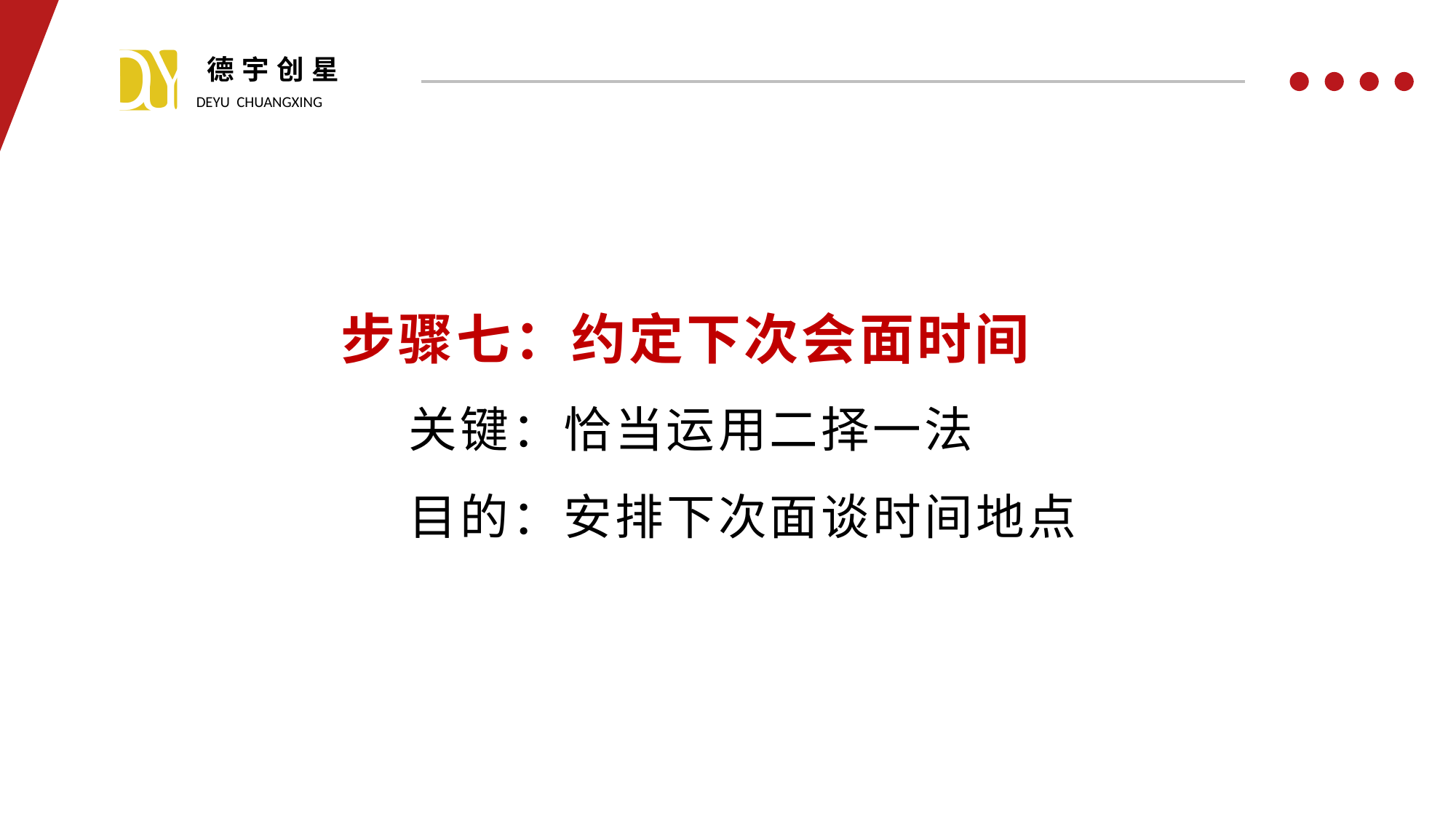

步骤七：约定下次会面时间
    关键：恰当运用二择一法
    目的：安排下次面谈时间地点